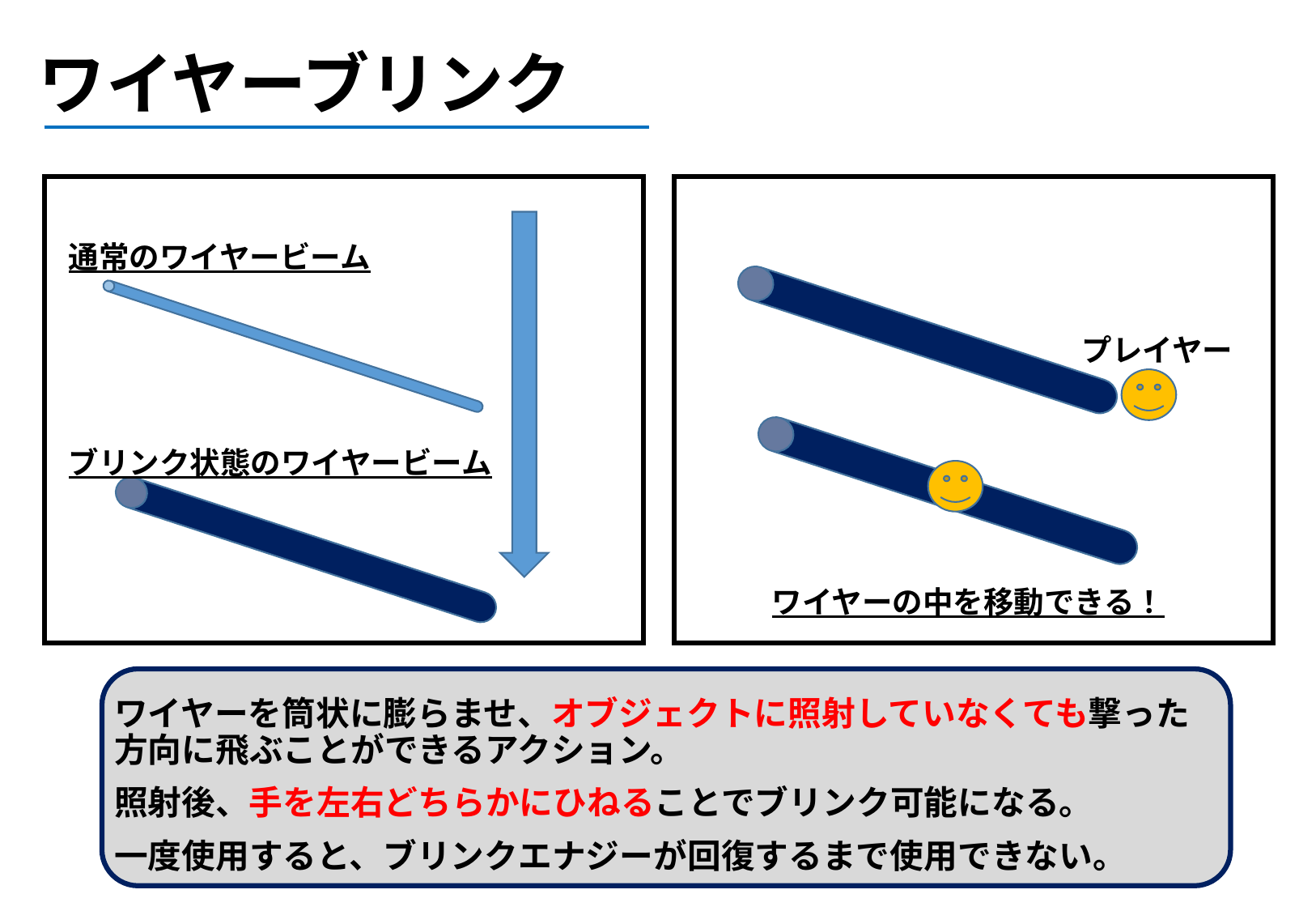

ワイヤーブリンク

通常のワイヤービーム

プレイヤー

ブリンク状態のワイヤービーム

ワイヤーの中を移動できる！

ワイヤーを筒状に膨らませ、オブジェクトに照射していなくても撃った方向に飛ぶことができるアクション。
照射後、手を左右どちらかにひねることでブリンク可能になる。
一度使用すると、ブリンクエナジーが回復するまで使用できない。